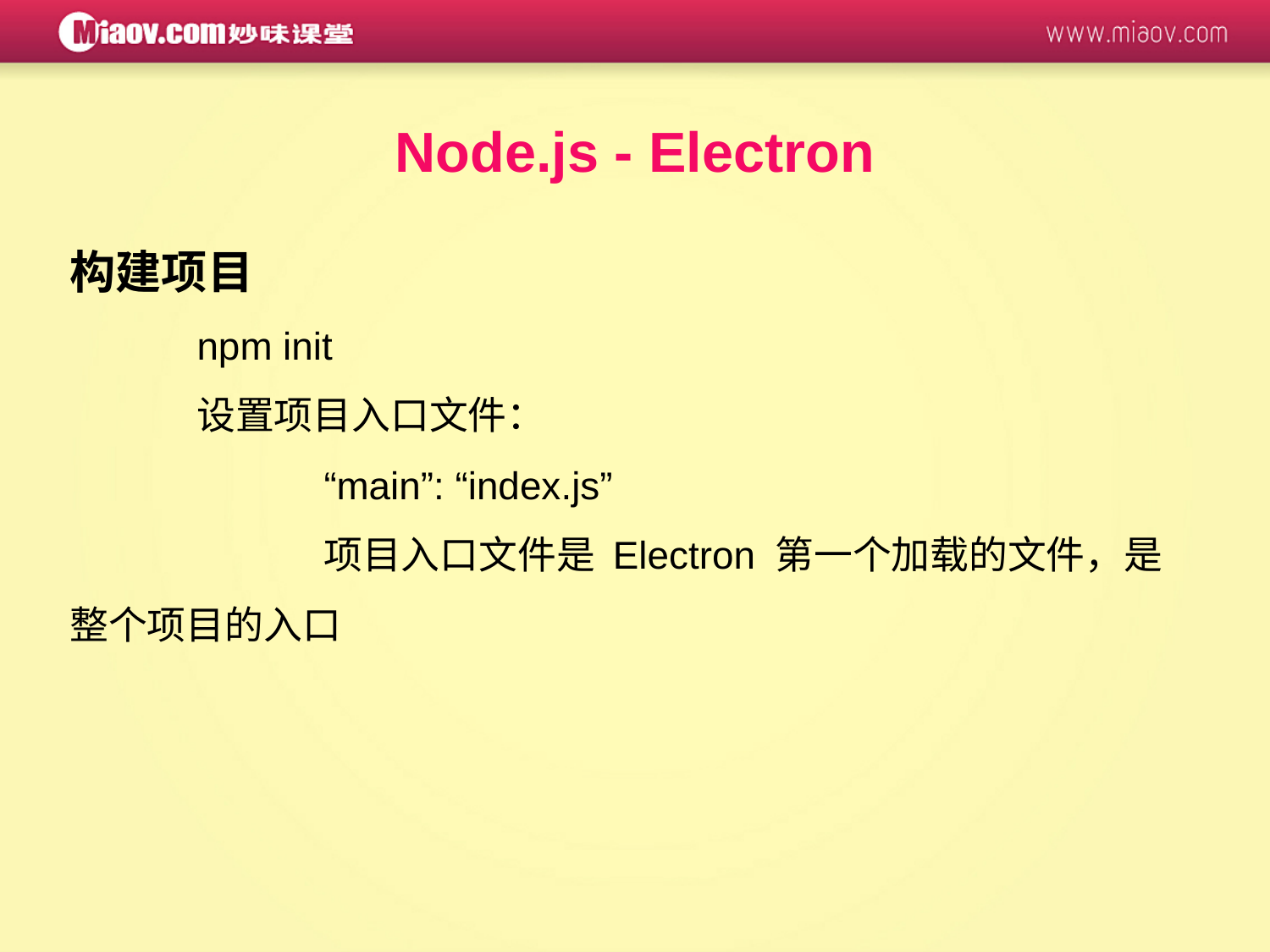

Node.js - Electron
构建项目
	npm init
	设置项目入口文件：
		“main”: “index.js”
		项目入口文件是 Electron 第一个加载的文件，是整个项目的入口